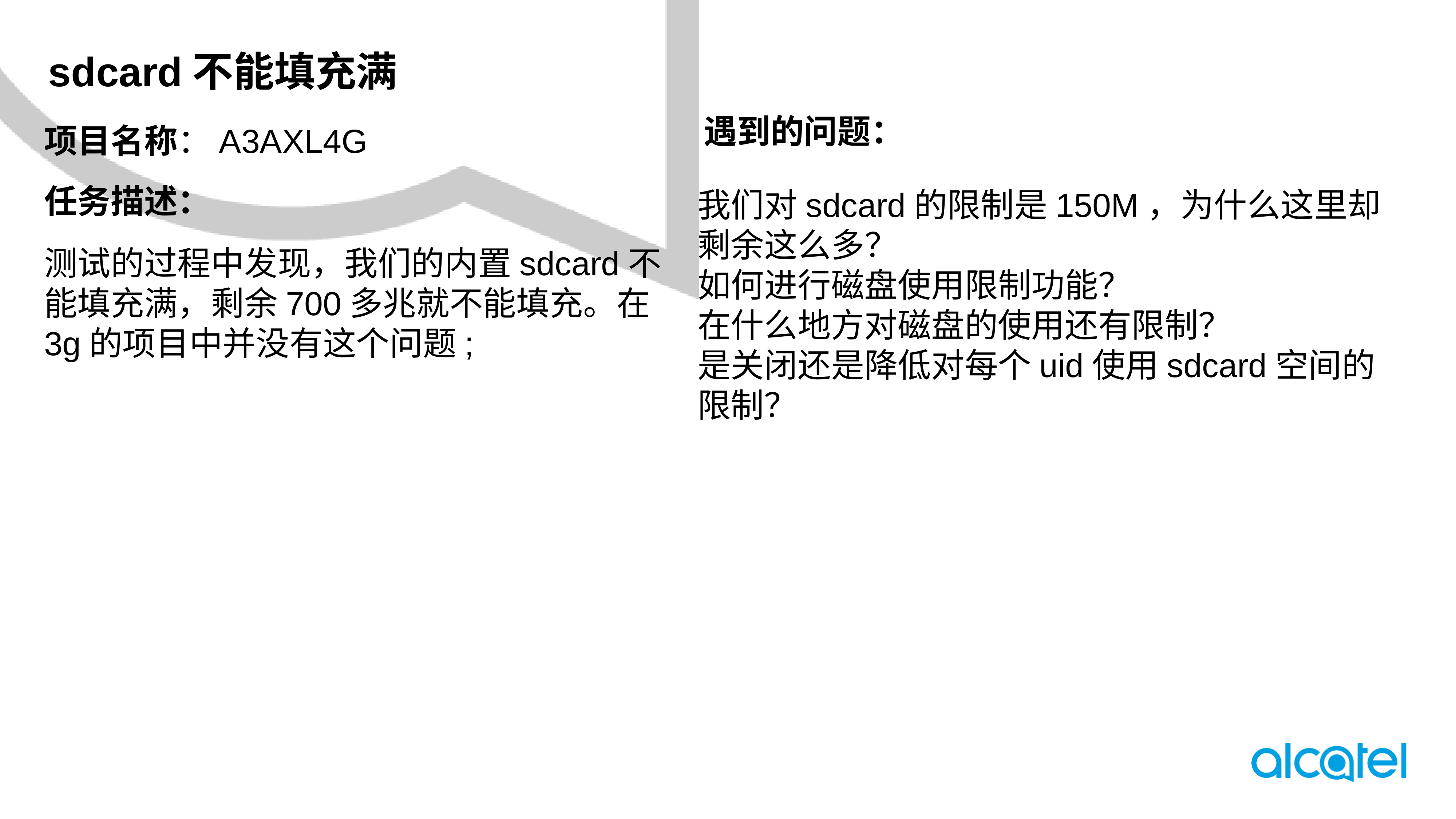

sdcard不能填充满
遇到的问题：
项目名称：A3AXL4G
任务描述：
我们对sdcard的限制是150M，为什么这里却剩余这么多？
如何进行磁盘使用限制功能？
在什么地方对磁盘的使用还有限制？
是关闭还是降低对每个uid使用sdcard空间的限制？
测试的过程中发现，我们的内置sdcard不能填充满，剩余700多兆就不能填充。在3g的项目中并没有这个问题;